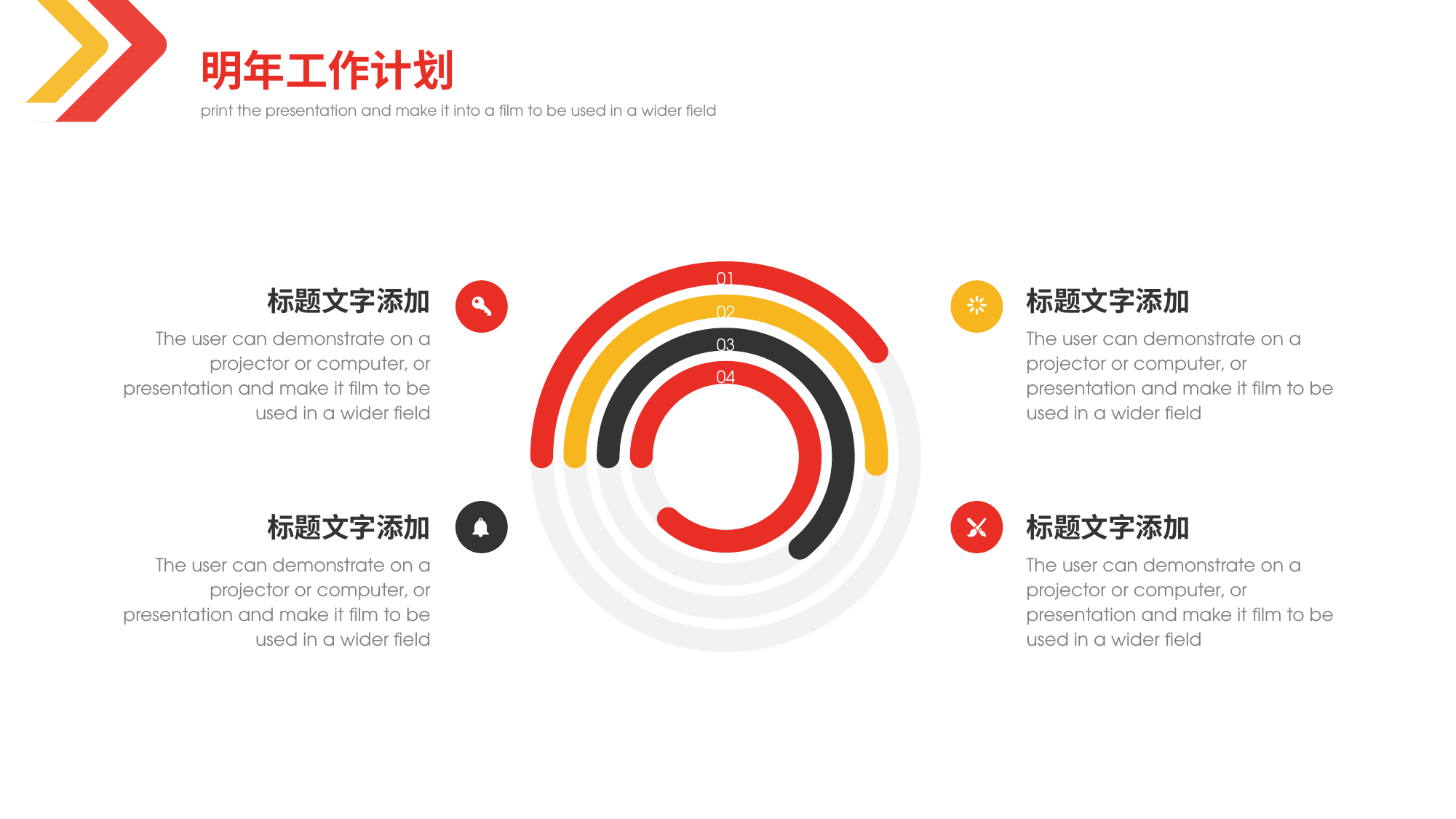

明年工作计划
print the presentation and make it into a film to be used in a wider field
01

02

03

04

标题文字添加
The user can demonstrate on a projector or computer, or presentation and make it film to be used in a wider field
标题文字添加
The user can demonstrate on a projector or computer, or presentation and make it film to be used in a wider field
标题文字添加
The user can demonstrate on a projector or computer, or presentation and make it film to be used in a wider field
标题文字添加
The user can demonstrate on a projector or computer, or presentation and make it film to be used in a wider field